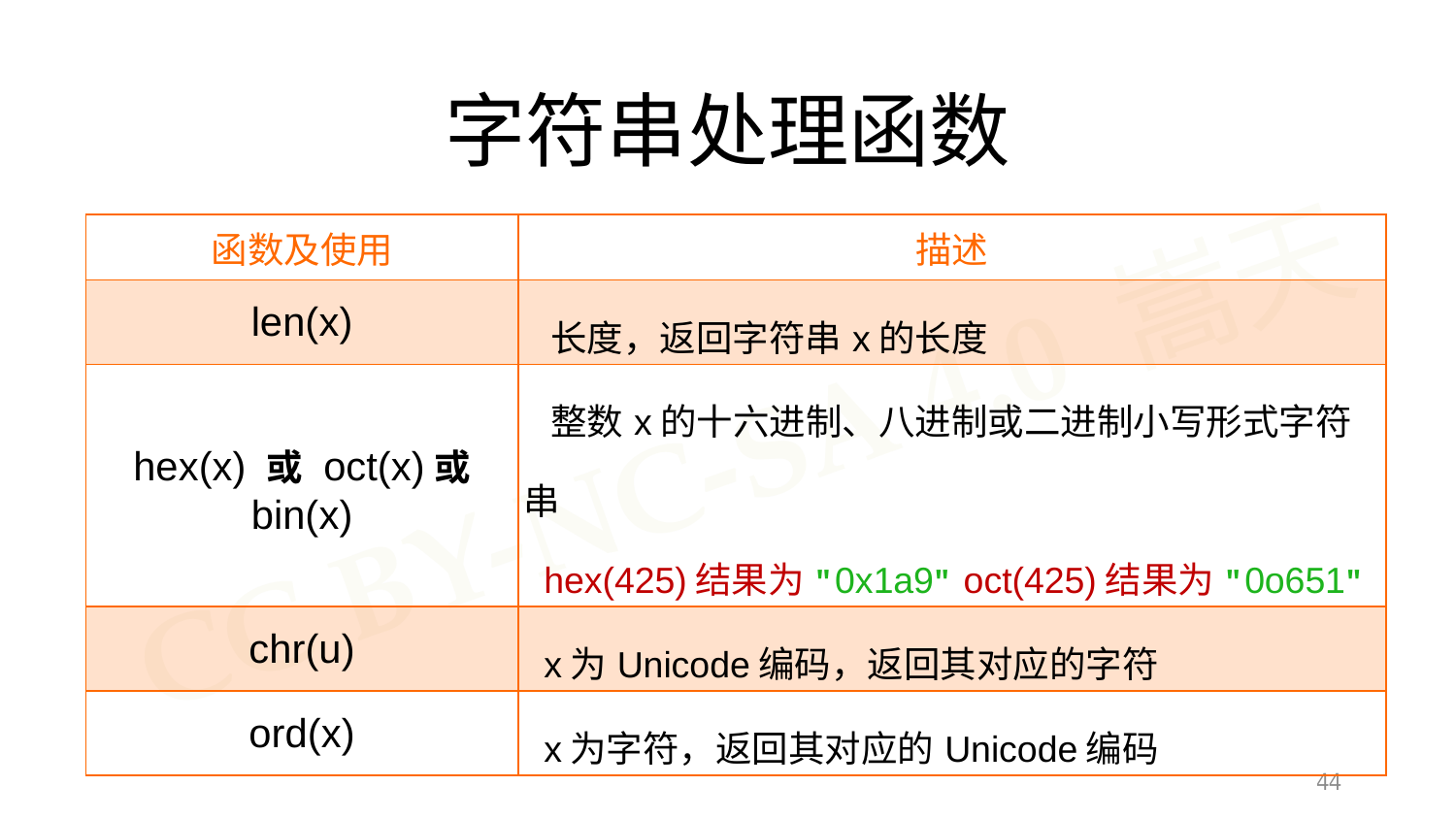

字符串处理函数
| 函数及使用 | 描述 |
| --- | --- |
| len(x) | 长度，返回字符串x的长度 |
| hex(x) 或 oct(x)或 bin(x) | 整数x的十六进制、八进制或二进制小写形式字符串 hex(425)结果为"0x1a9" oct(425)结果为"0o651" |
| chr(u) | x为Unicode编码，返回其对应的字符 |
| ord(x) | x为字符，返回其对应的Unicode编码 |
44